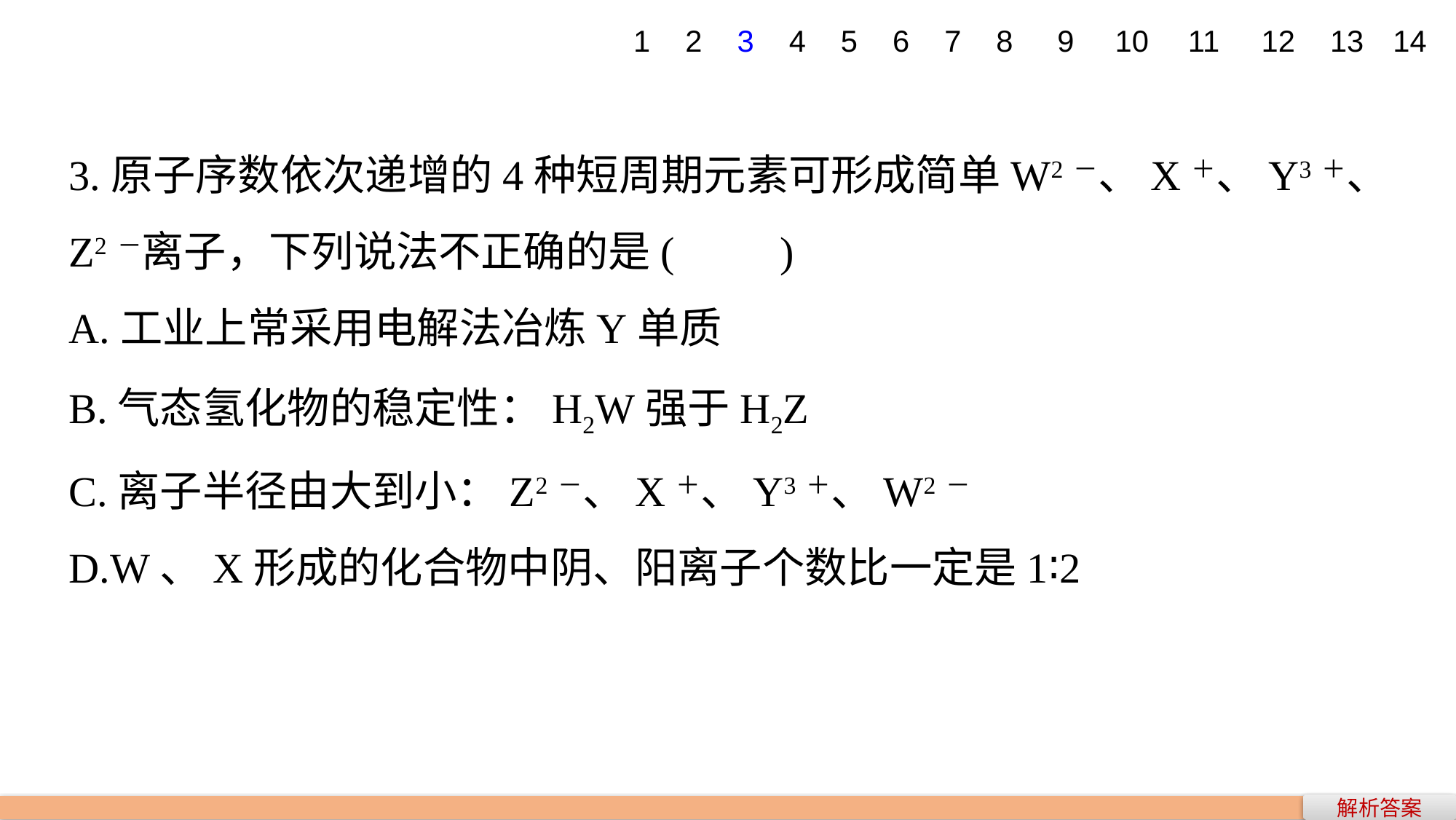

1
2
3
4
5
6
7
8
9
10
11
12
13
14
3.原子序数依次递增的4种短周期元素可形成简单W2－、X＋、Y3＋、Z2－离子，下列说法不正确的是(　　)
A.工业上常采用电解法冶炼Y单质
B.气态氢化物的稳定性：H2W强于H2Z
C.离子半径由大到小：Z2－、X＋、Y3＋、W2－
D.W、X形成的化合物中阴、阳离子个数比一定是1∶2

解析答案